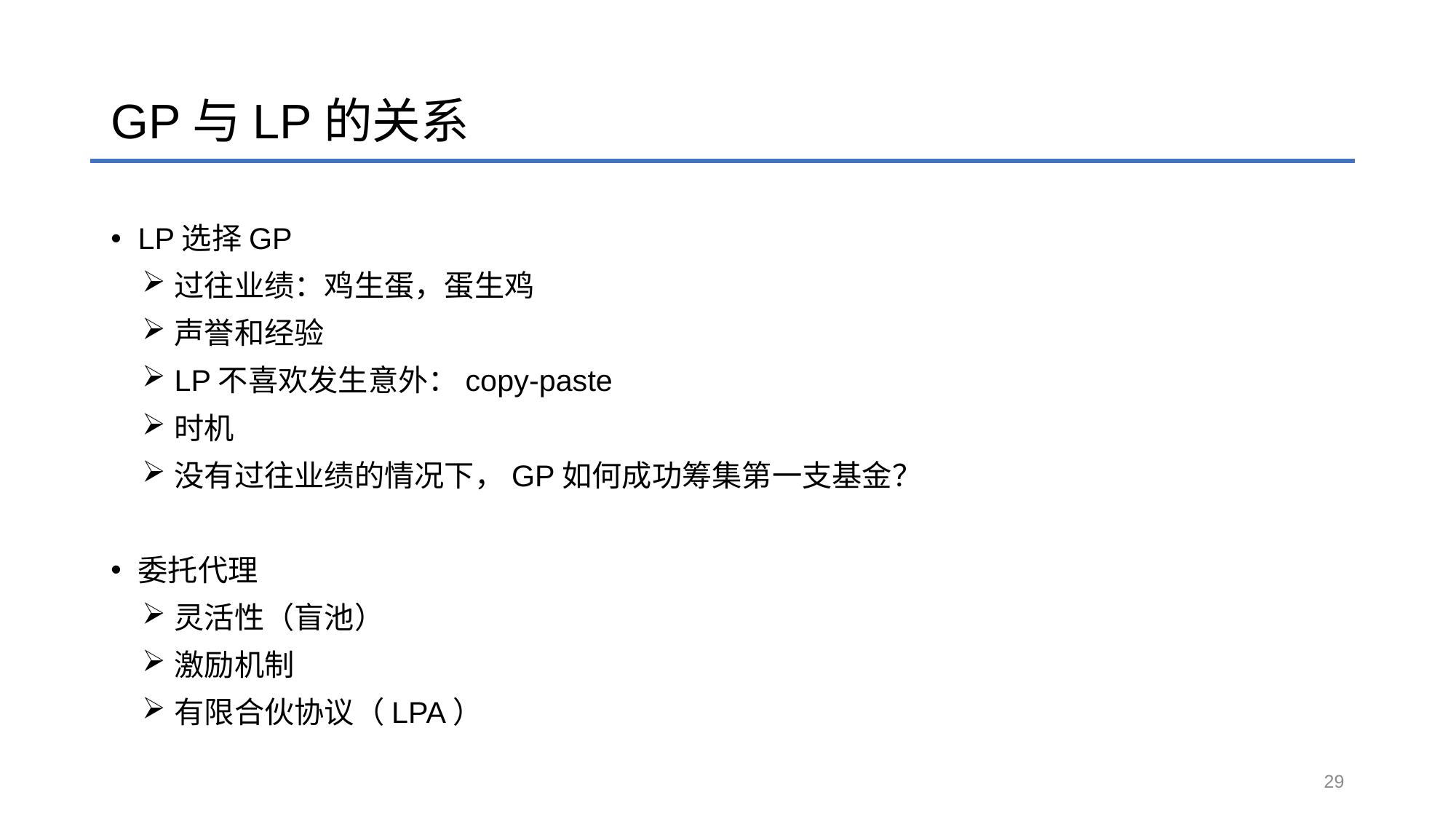

# GP与LP的关系
LP选择GP
过往业绩：鸡生蛋，蛋生鸡
声誉和经验
LP不喜欢发生意外：copy-paste
时机
没有过往业绩的情况下，GP如何成功筹集第一支基金？

委托代理
灵活性（盲池）
激励机制
有限合伙协议（LPA）

29